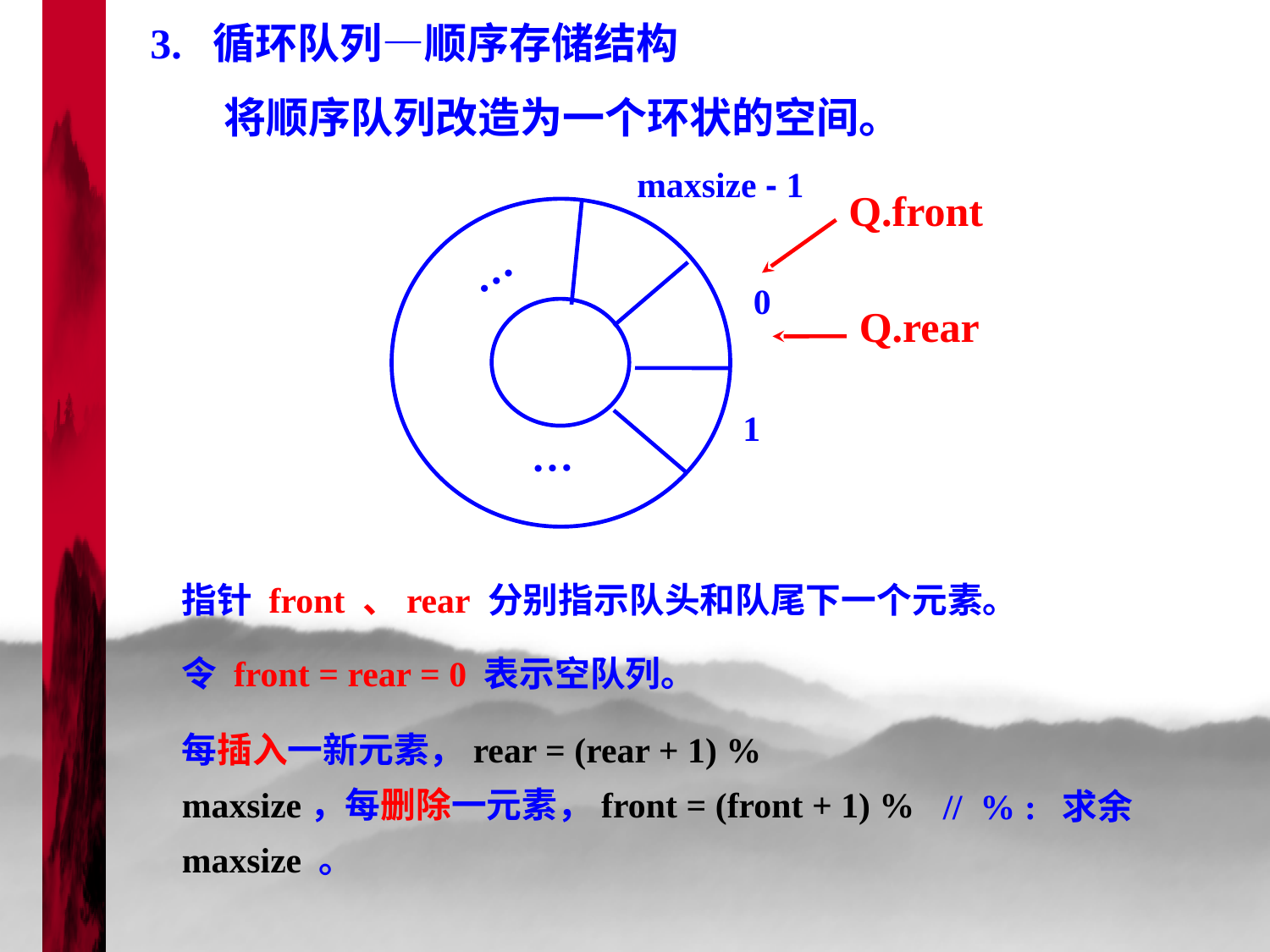

3.  循环队列—顺序存储结构
将顺序队列改造为一个环状的空间。
maxsize - 1
Q.front

…

0
Q.rear

1

…
指针 front 、rear 分别指示队头和队尾下一个元素。
令 front = rear = 0 表示空队列。
每插入一新元素，rear = (rear + 1) % maxsize，每删除一元素，front = (front + 1) % maxsize 。
//  % :  求余